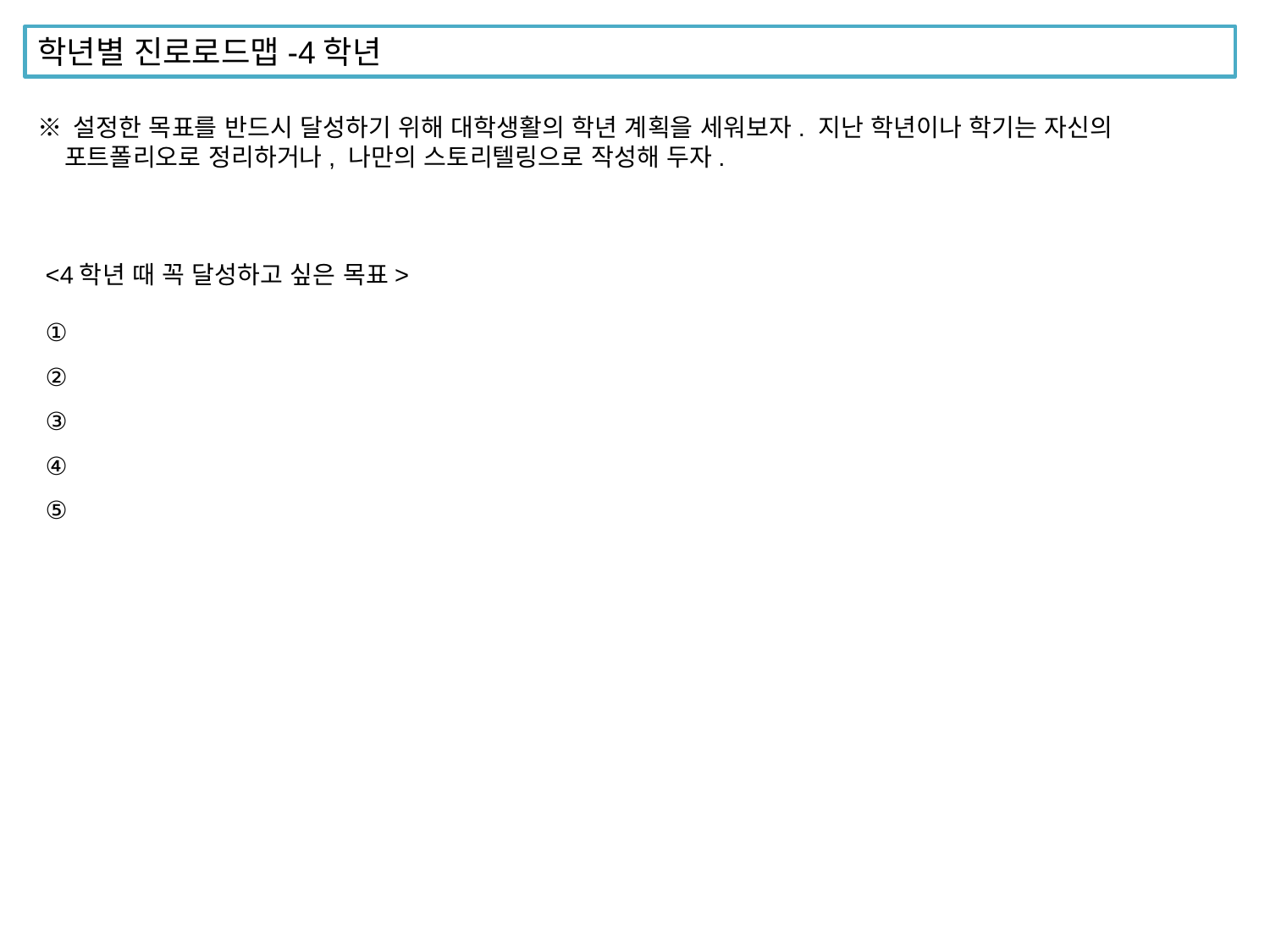

학년별 진로로드맵-4학년
※ 설정한 목표를 반드시 달성하기 위해 대학생활의 학년 계획을 세워보자. 지난 학년이나 학기는 자신의
   포트폴리오로 정리하거나, 나만의 스토리텔링으로 작성해 두자.

<4학년 때 꼭 달성하고 싶은 목표>
①
②
③
④
⑤